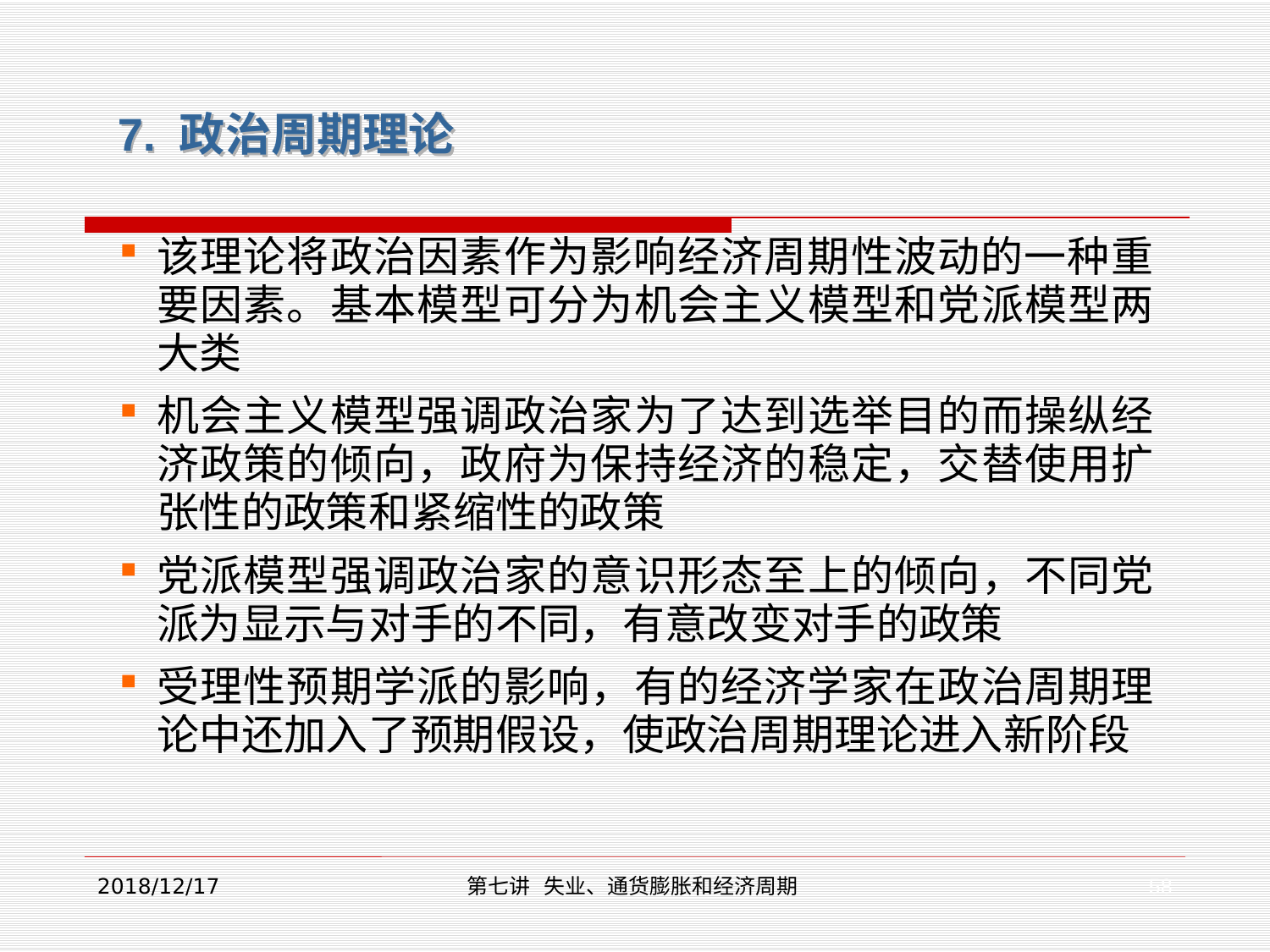

7. 政治周期理论
该理论将政治因素作为影响经济周期性波动的一种重要因素。基本模型可分为机会主义模型和党派模型两大类
机会主义模型强调政治家为了达到选举目的而操纵经济政策的倾向，政府为保持经济的稳定，交替使用扩张性的政策和紧缩性的政策
党派模型强调政治家的意识形态至上的倾向，不同党派为显示与对手的不同，有意改变对手的政策
受理性预期学派的影响，有的经济学家在政治周期理论中还加入了预期假设，使政治周期理论进入新阶段
58
2018/12/17
第七讲   失业、通货膨胀和经济周期